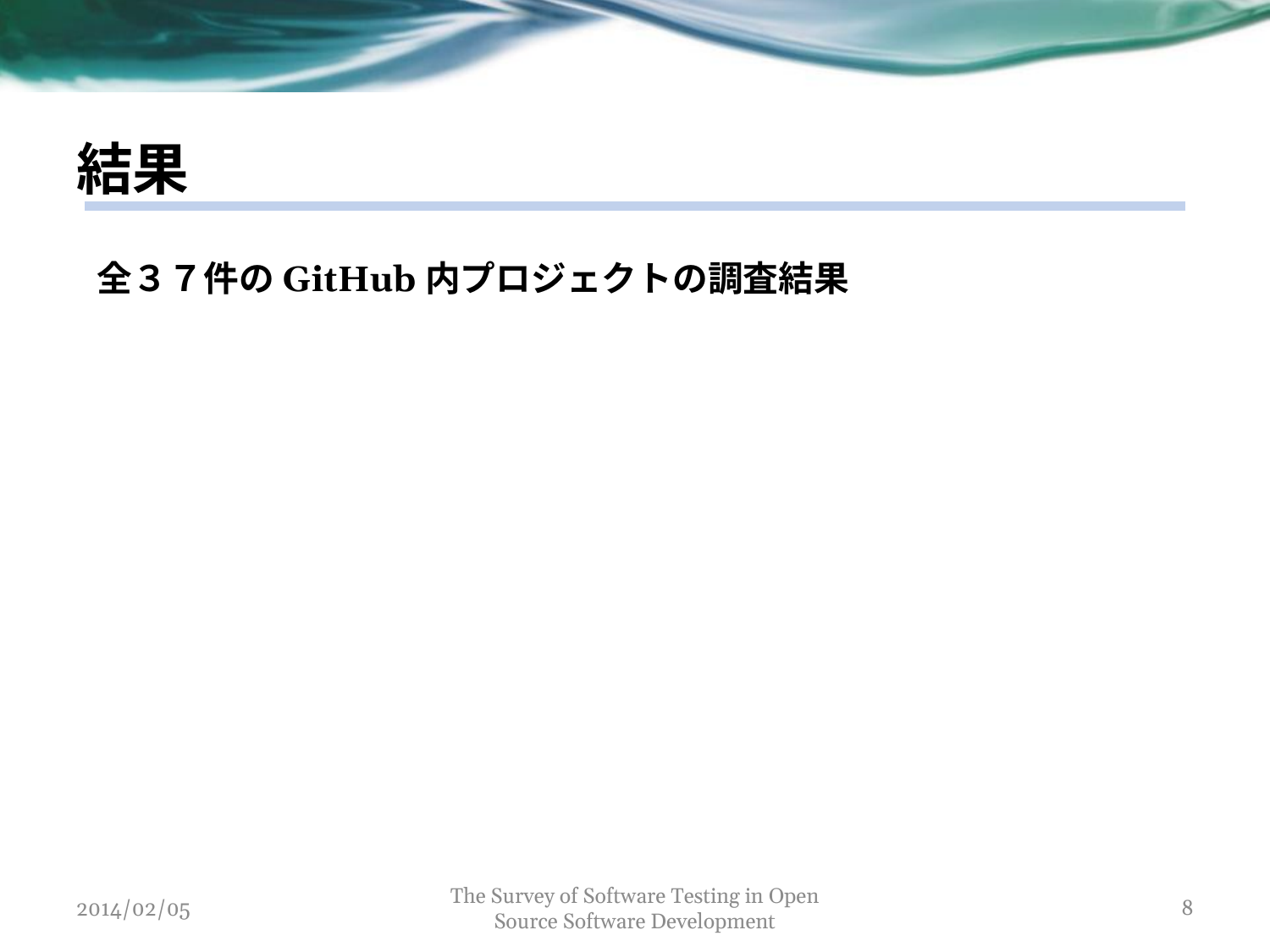

結果
全３７件のGitHub内プロジェクトの調査結果
2014/02/05
The Survey of Software Testing in Open Source Software Development
8